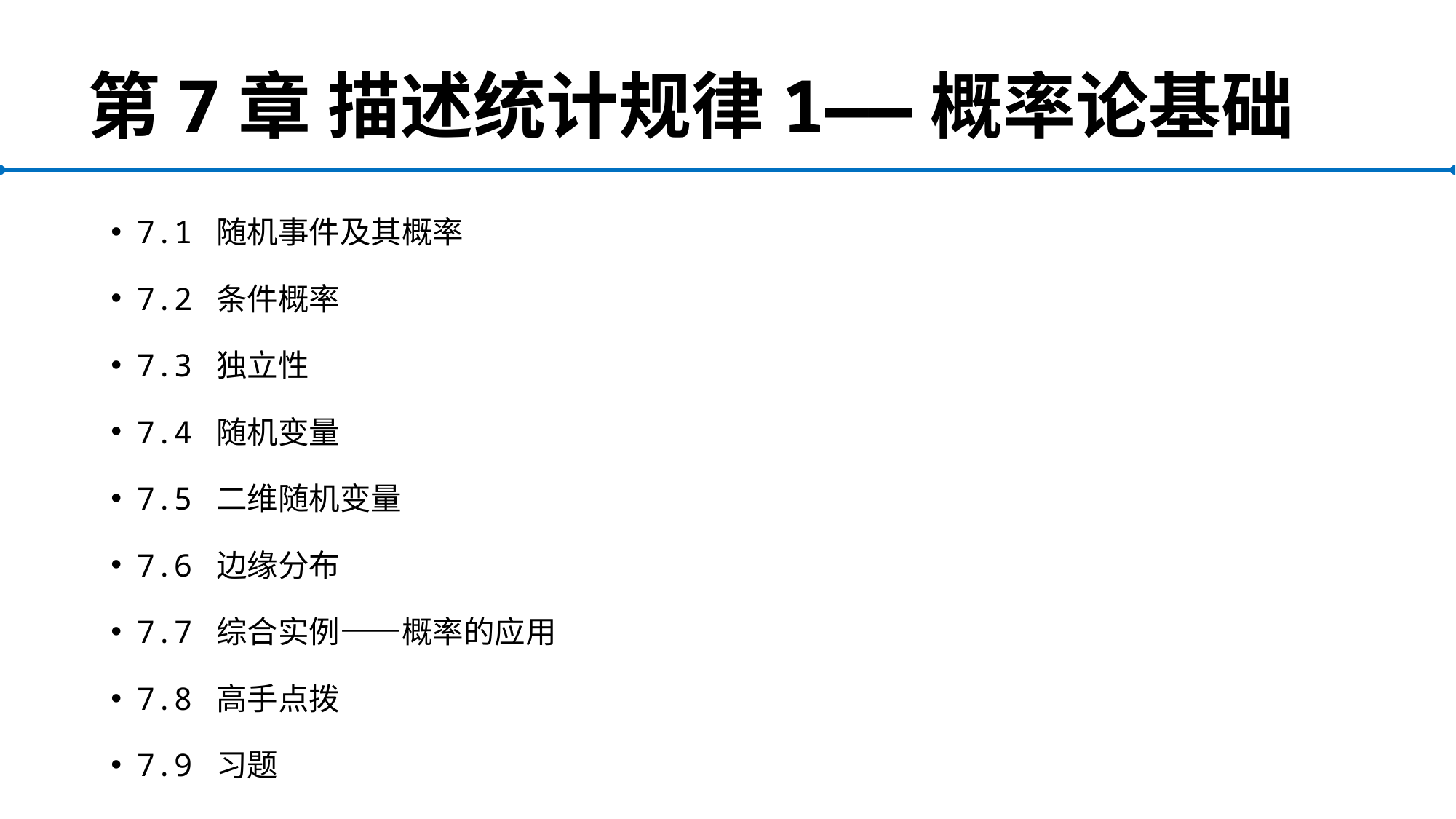

# 第7章 描述统计规律1——概率论基础
7.1 随机事件及其概率
7.2 条件概率
7.3 独立性
7.4 随机变量
7.5 二维随机变量
7.6 边缘分布
7.7 综合实例——概率的应用
7.8 高手点拨
7.9 习题